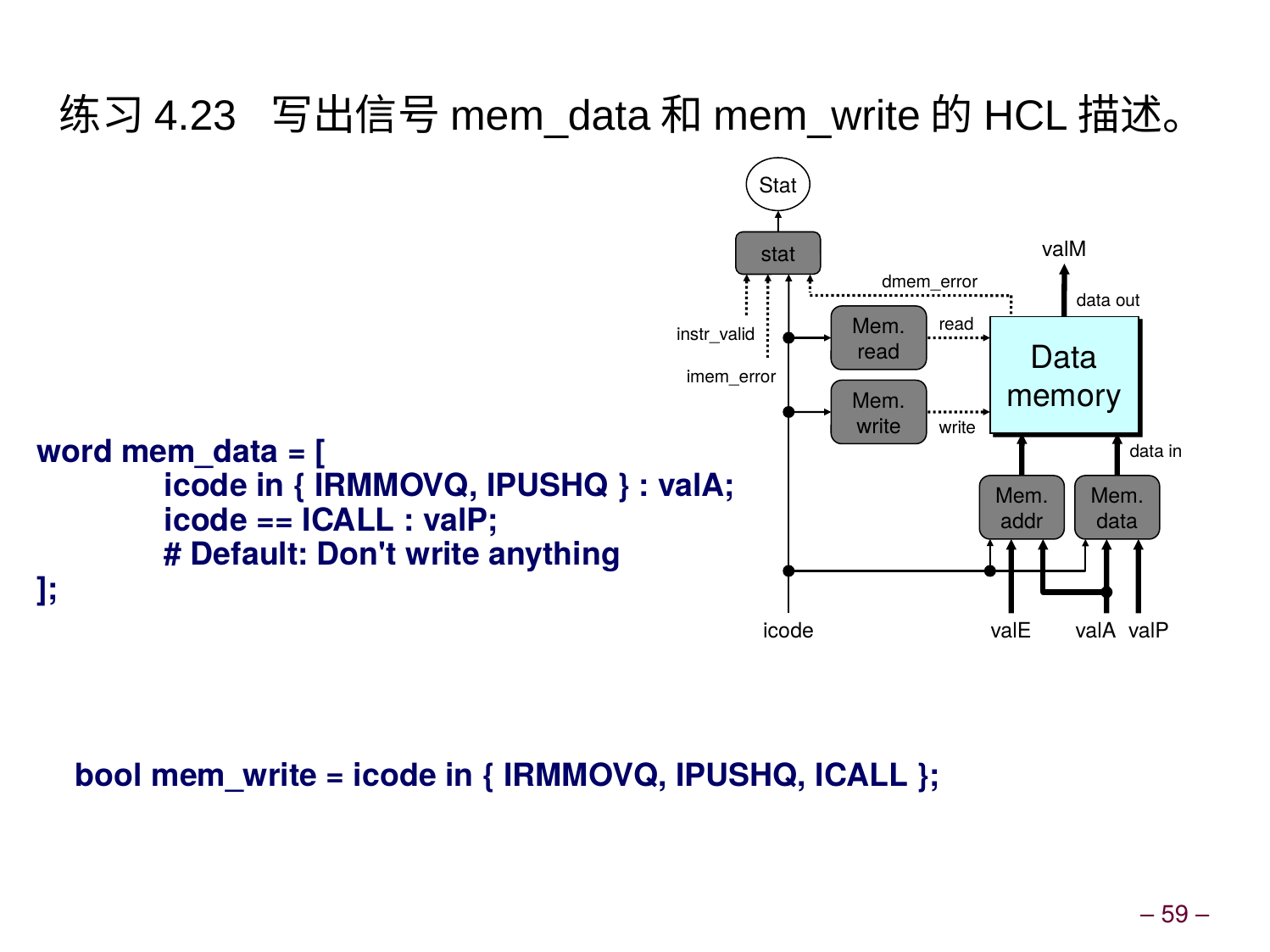

练习4.23  写出信号mem_data和mem_write的HCL描述。
Stat

valM
stat
dmem_error

data out
Mem.
read
read

instr_valid
Data
memory

imem_error
Mem.
write

write

data in
Mem.
addr
Mem.
data

icode
valE
valA
valP
word mem_data = [
	icode in { IRMMOVQ, IPUSHQ } : valA;
	icode == ICALL : valP;
	# Default: Don't write anything
];
bool mem_write = icode in { IRMMOVQ, IPUSHQ, ICALL };